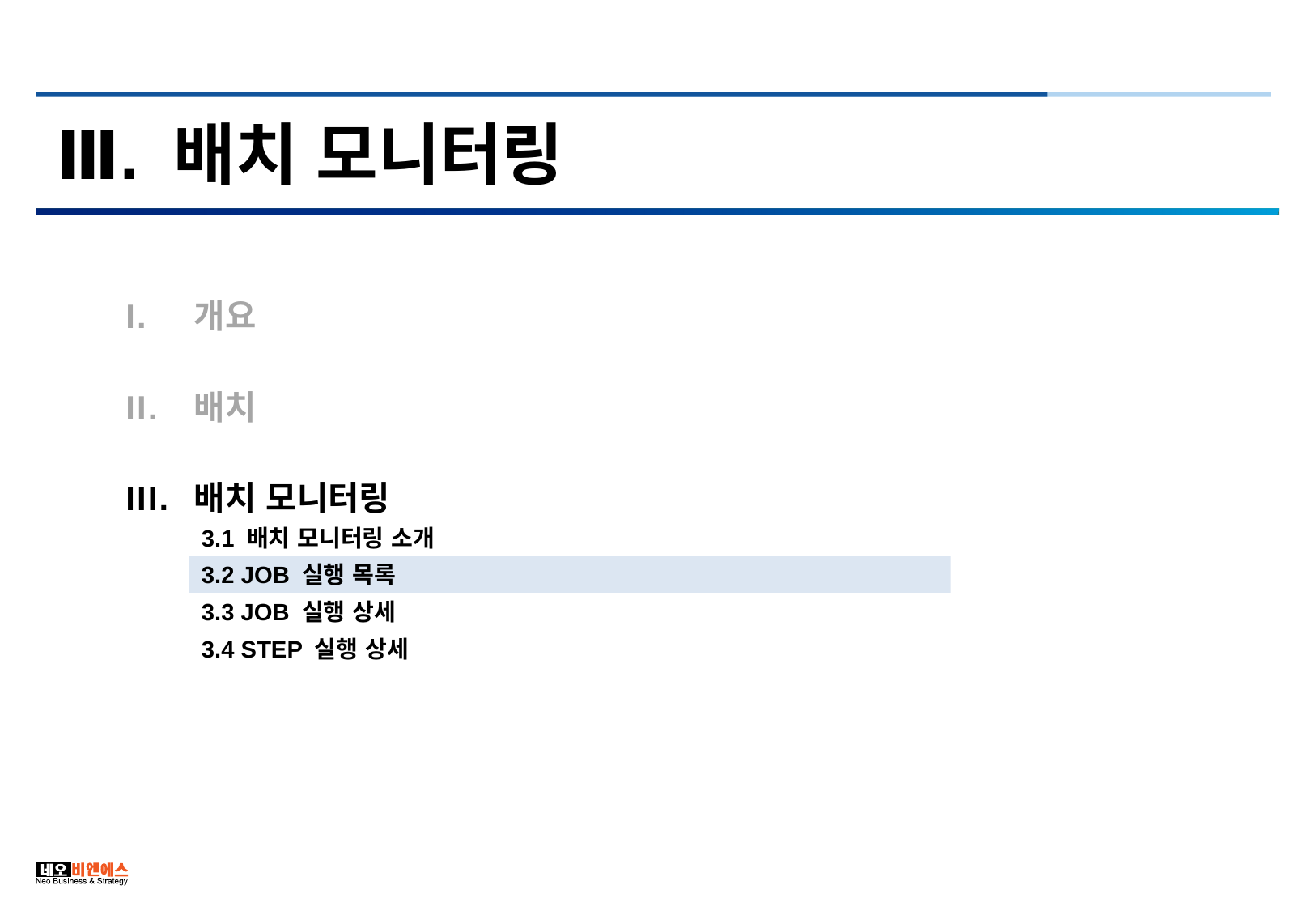

Ⅲ. 배치 모니터링
개요
배치
배치 모니터링
3.1 배치 모니터링 소개
3.2 JOB 실행 목록
3.3 JOB 실행 상세
3.4 STEP 실행 상세